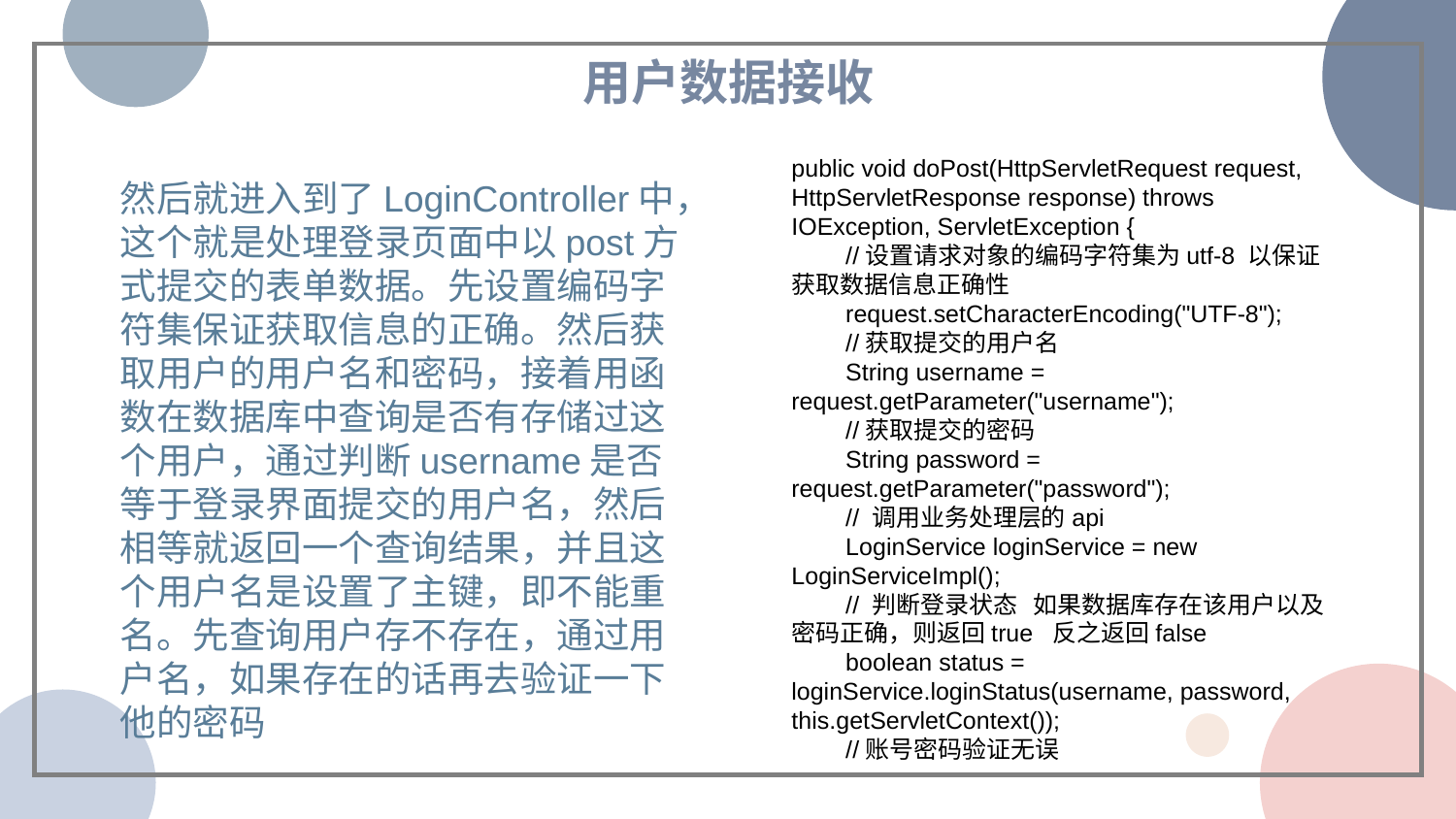

用户数据接收
public void doPost(HttpServletRequest request, HttpServletResponse response) throws IOException, ServletException {
        //设置请求对象的编码字符集为utf-8 以保证获取数据信息正确性
        request.setCharacterEncoding("UTF-8");
        //获取提交的用户名
        String username = request.getParameter("username");
        //获取提交的密码
        String password = request.getParameter("password");
        // 调用业务处理层的api
        LoginService loginService = new LoginServiceImpl();
        // 判断登录状态   如果数据库存在该用户以及密码正确，则返回true  反之返回false
        boolean status = loginService.loginStatus(username, password, this.getServletContext());
        //账号密码验证无误
然后就进入到了LoginController中，这个就是处理登录页面中以post方式提交的表单数据。先设置编码字符集保证获取信息的正确。然后获取用户的用户名和密码，接着用函数在数据库中查询是否有存储过这个用户，通过判断username是否等于登录界面提交的用户名，然后相等就返回一个查询结果，并且这个用户名是设置了主键，即不能重名。先查询用户存不存在，通过用户名，如果存在的话再去验证一下他的密码